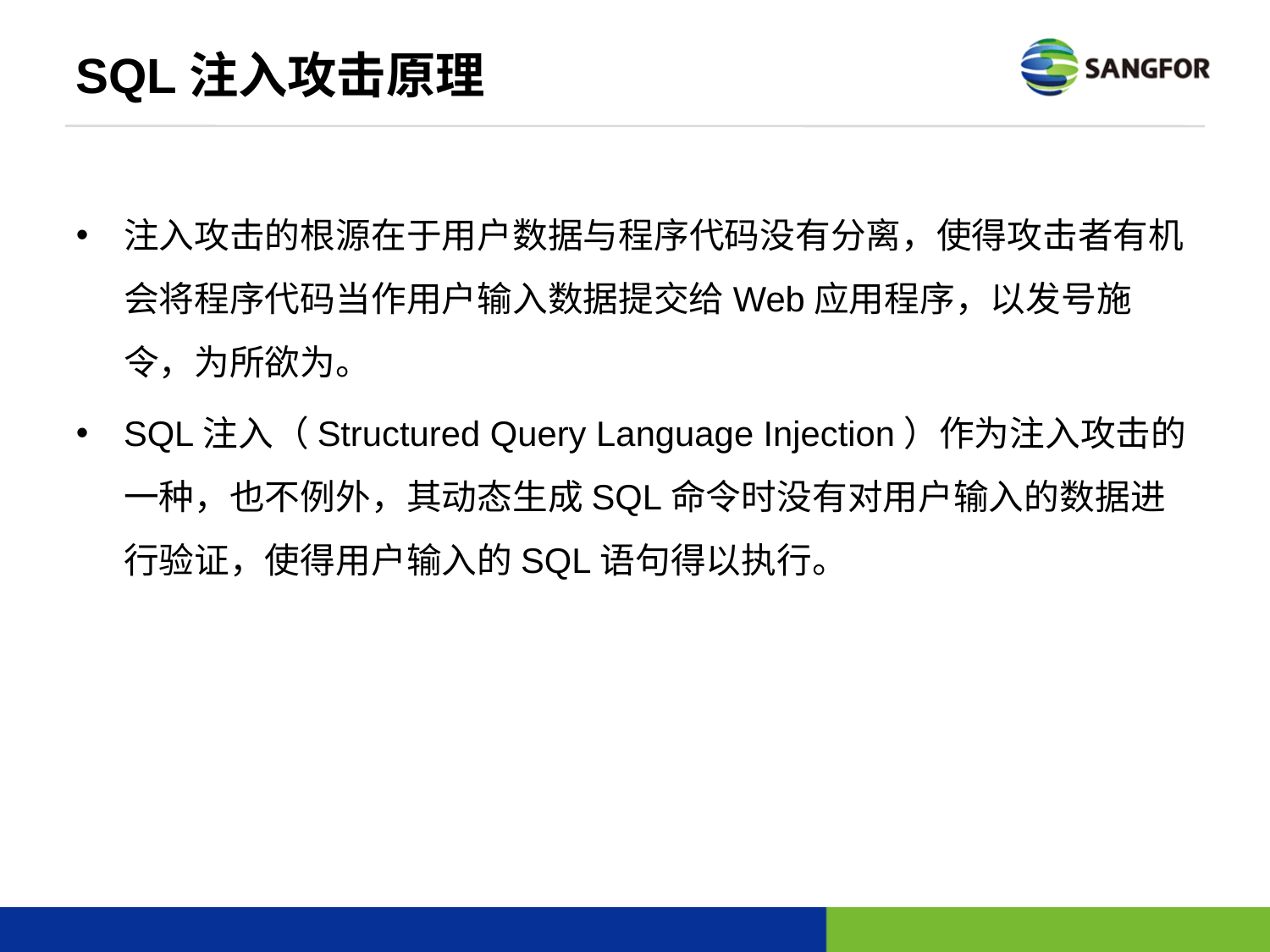

# SQL注入攻击原理
注入攻击的根源在于用户数据与程序代码没有分离，使得攻击者有机会将程序代码当作用户输入数据提交给Web应用程序，以发号施令，为所欲为。
SQL注入（Structured Query Language Injection）作为注入攻击的一种，也不例外，其动态生成SQL命令时没有对用户输入的数据进行验证，使得用户输入的SQL语句得以执行。